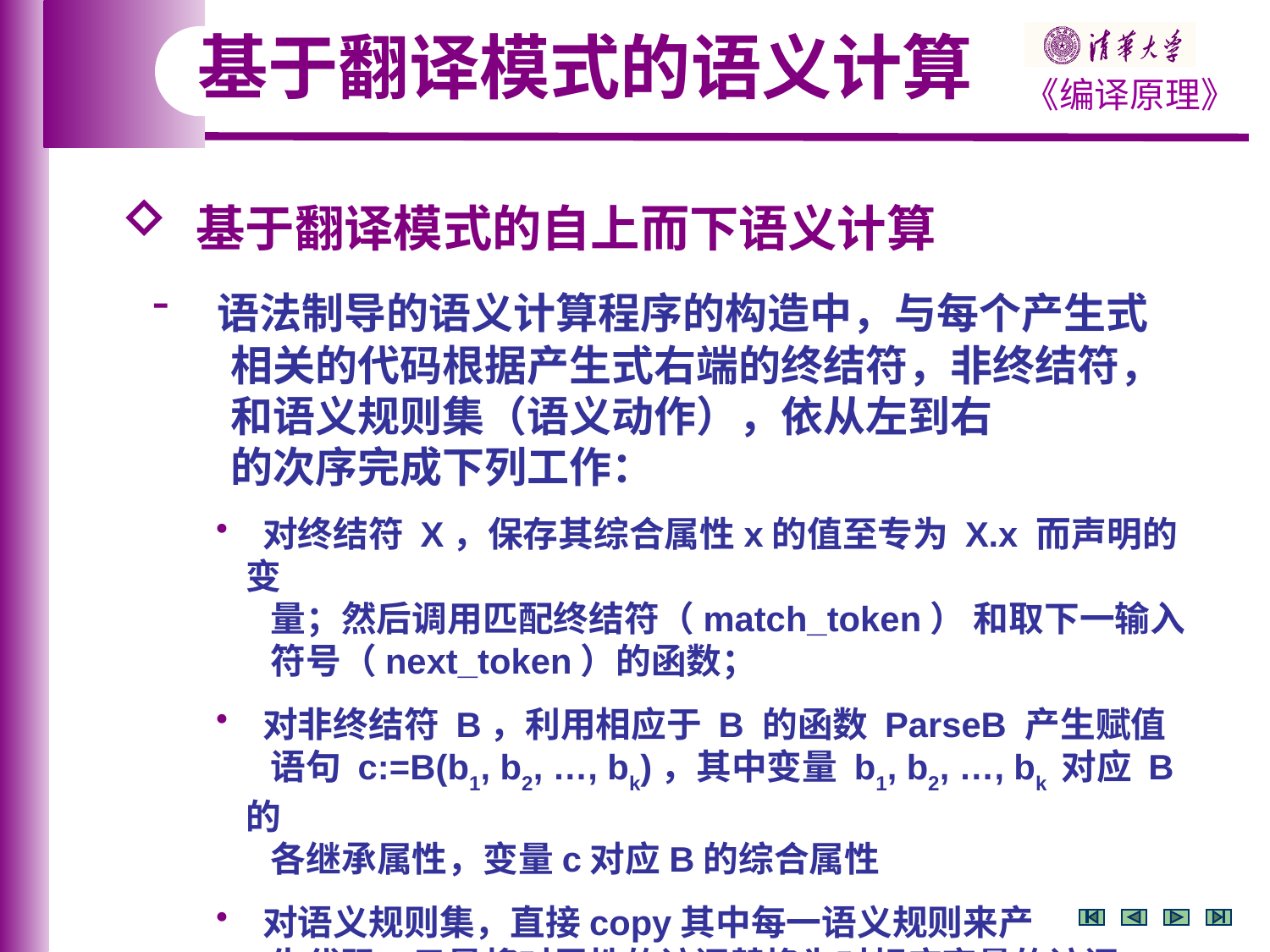

基于翻译模式的语义计算
 基于翻译模式的自上而下语义计算

  语法制导的语义计算程序的构造中，与每个产生式
    相关的代码根据产生式右端的终结符，非终结符，
    和语义规则集（语义动作），依从左到右
    的次序完成下列工作：

 对终结符 X，保存其综合属性x的值至专为 X.x 而声明的变
  量；然后调用匹配终结符（match_token） 和取下一输入
  符号（next_token）的函数；

 对非终结符 B，利用相应于 B 的函数 ParseB 产生赋值
  语句 c:=B(b1, b2, …, bk)，其中变量 b1, b2, …, bk 对应 B的
  各继承属性，变量c对应B的综合属性

 对语义规则集，直接copy其中每一语义规则来产
  生代码，只是将对属性的访问替换为对相应变量的访问。